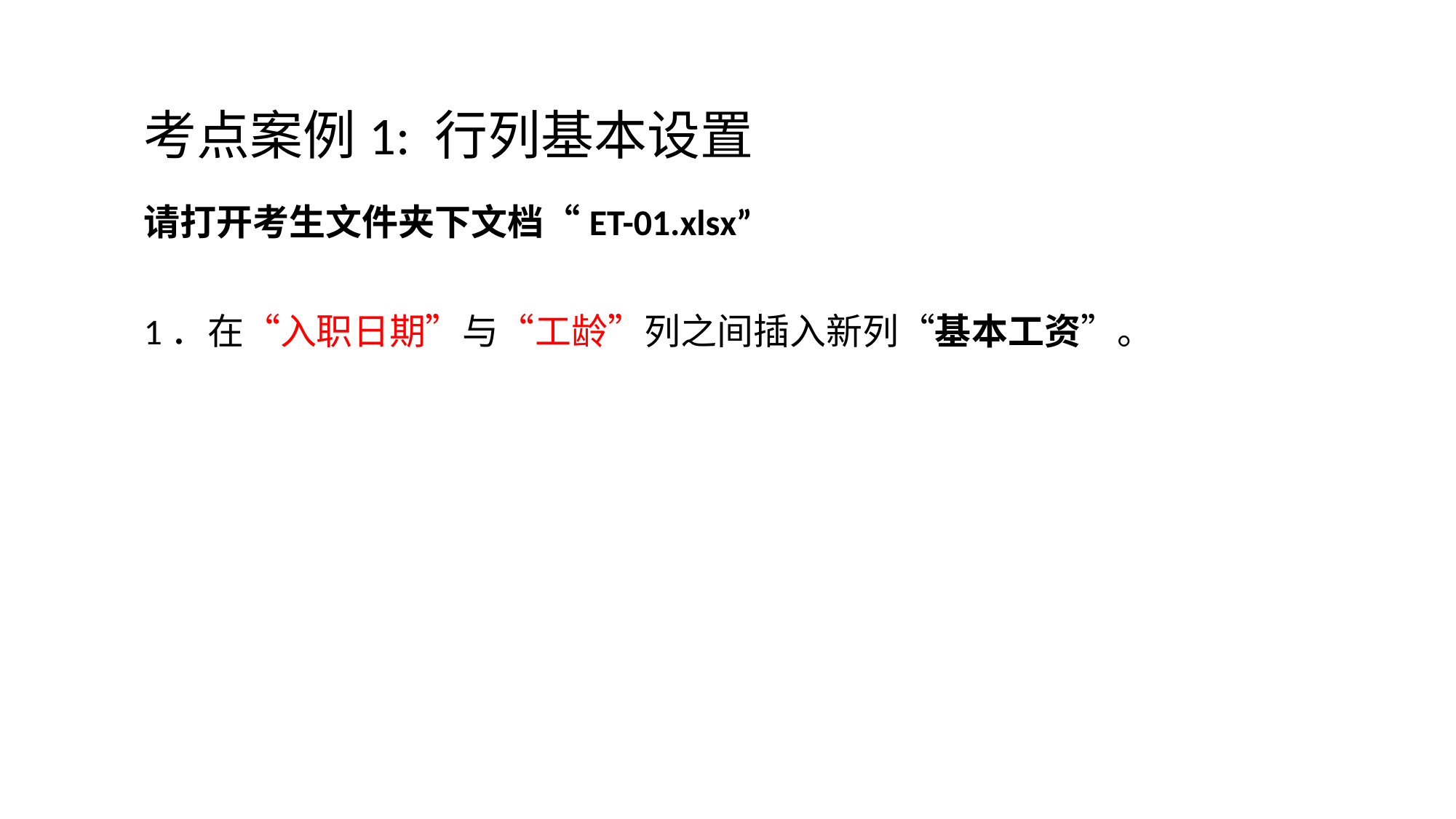

# 考点案例1: 行列基本设置
请打开考生文件夹下文档“ET-01.xlsx”

1．在“入职日期”与“工龄”列之间插入新列“基本工资”。